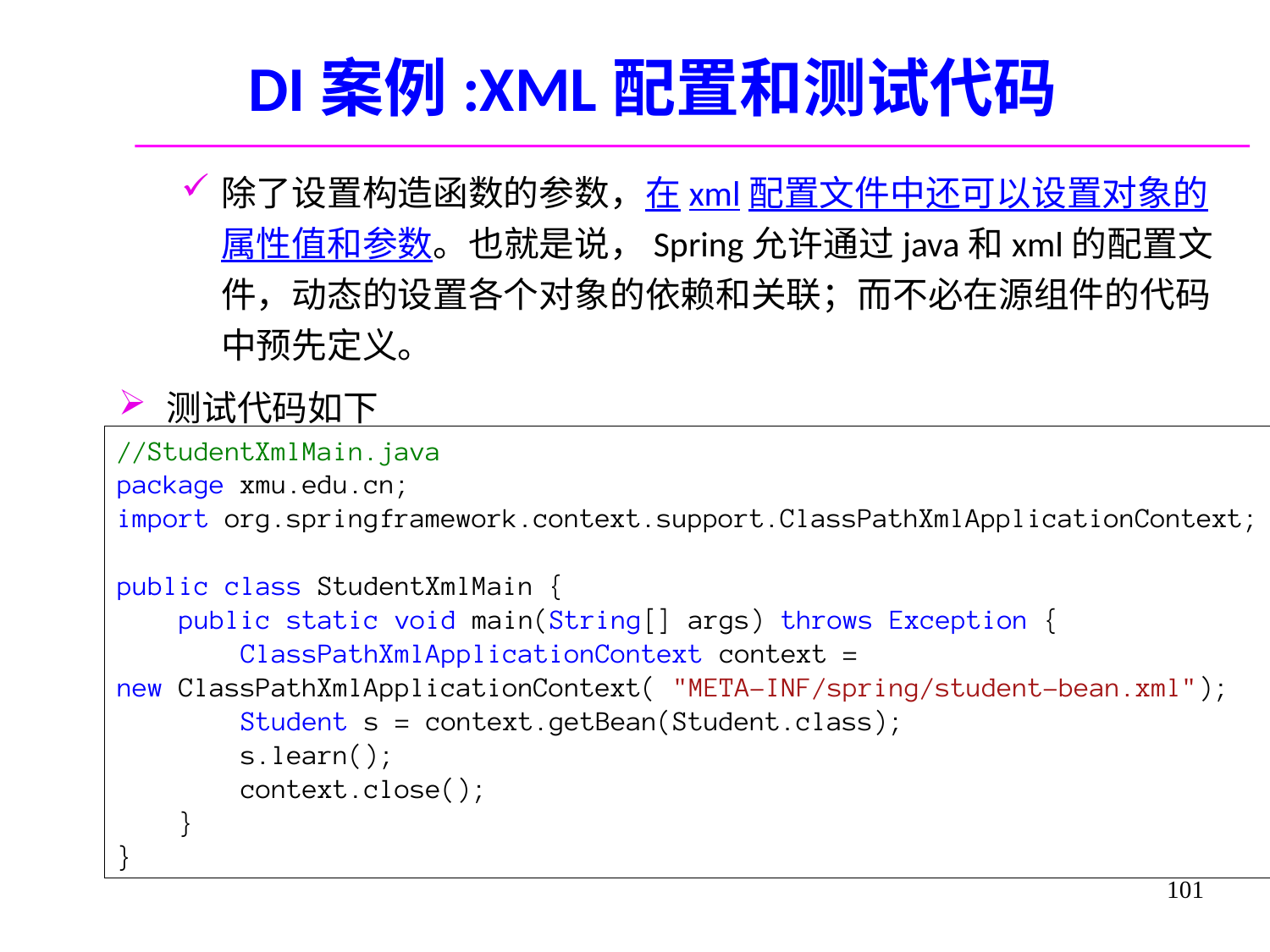

# DI案例:XML配置和测试代码
除了设置构造函数的参数，在xml配置文件中还可以设置对象的属性值和参数。也就是说，Spring允许通过java和xml的配置文件，动态的设置各个对象的依赖和关联；而不必在源组件的代码中预先定义。
测试代码如下
//StudentXmlMain.java
package xmu.edu.cn;
import org.springframework.context.support.ClassPathXmlApplicationContext;
public class StudentXmlMain {
    public static void main(String[] args) throws Exception {
        ClassPathXmlApplicationContext context =
new ClassPathXmlApplicationContext( "META-INF/spring/student-bean.xml");
        Student s = context.getBean(Student.class);
        s.learn();
        context.close();
    }
}
101